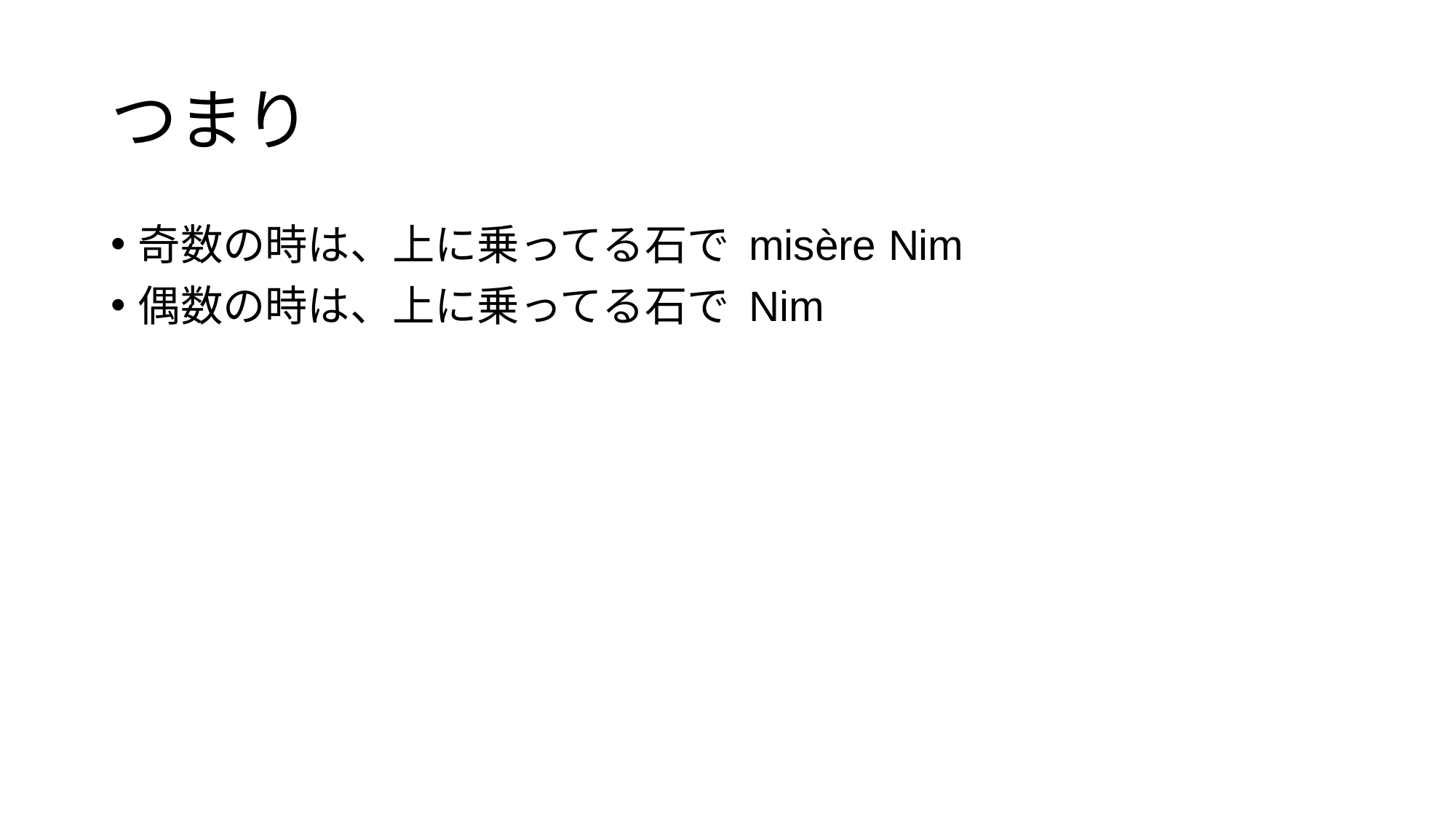

# つまり
奇数の時は、上に乗ってる石で misère Nim
偶数の時は、上に乗ってる石で Nim